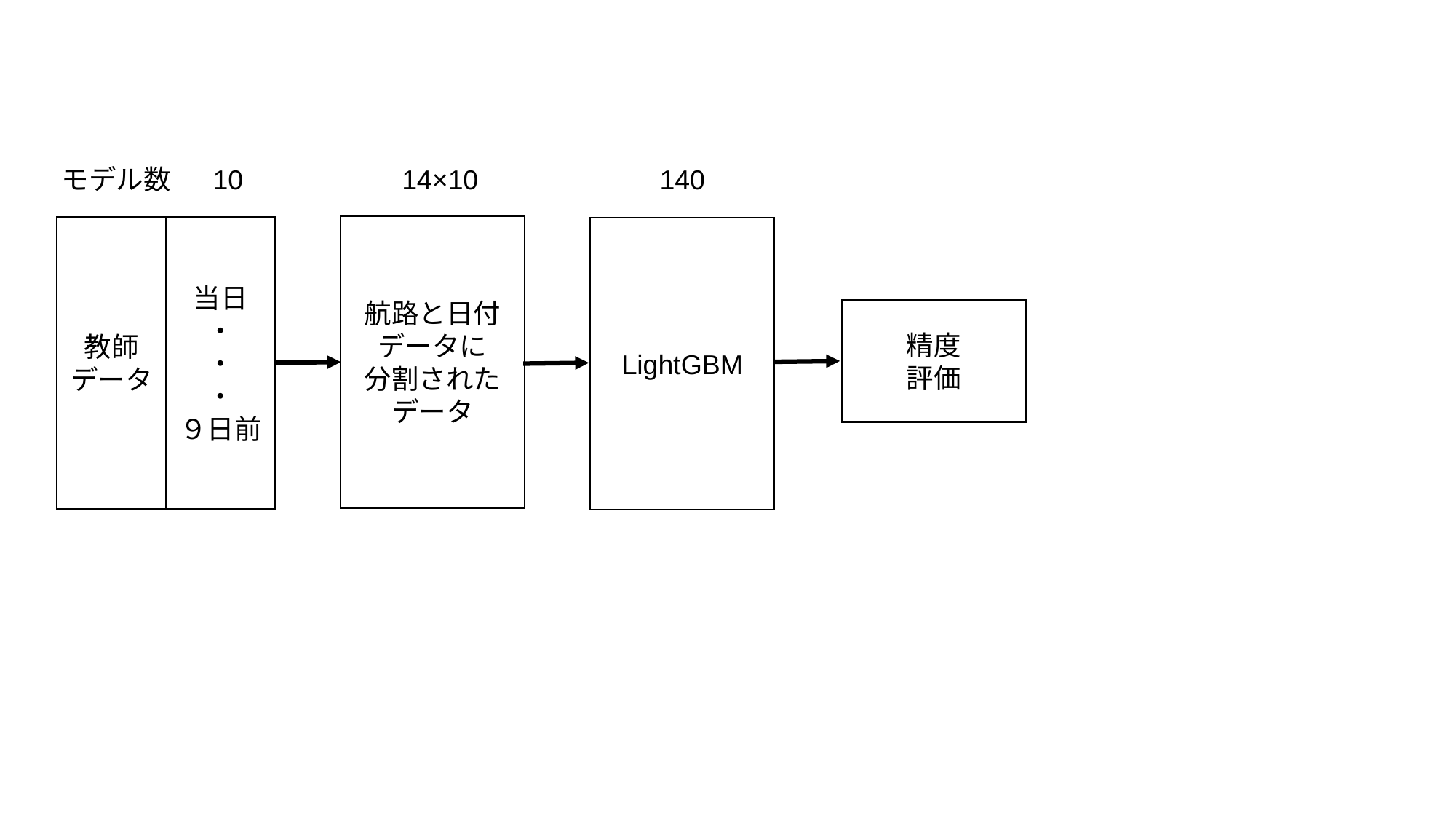

モデル数
10
14×10
140
航路と日付データに
分割されたデータ
教師データ
当日
・
・
・
９日前
LightGBM
精度
評価